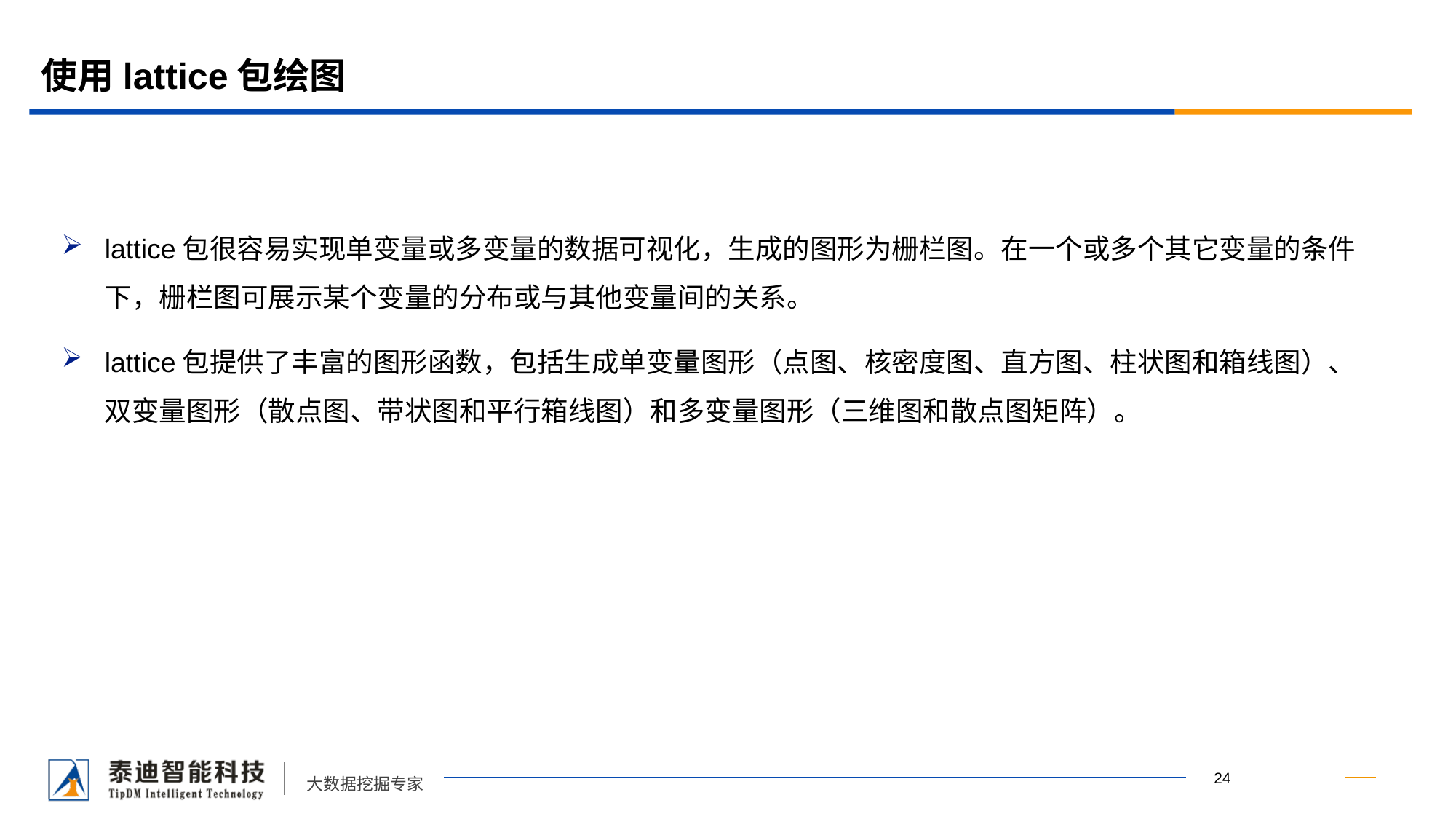

# 使用lattice包绘图

lattice包很容易实现单变量或多变量的数据可视化，生成的图形为栅栏图。在一个或多个其它变量的条件下，栅栏图可展示某个变量的分布或与其他变量间的关系。
lattice包提供了丰富的图形函数，包括生成单变量图形（点图、核密度图、直方图、柱状图和箱线图）、双变量图形（散点图、带状图和平行箱线图）和多变量图形（三维图和散点图矩阵）。